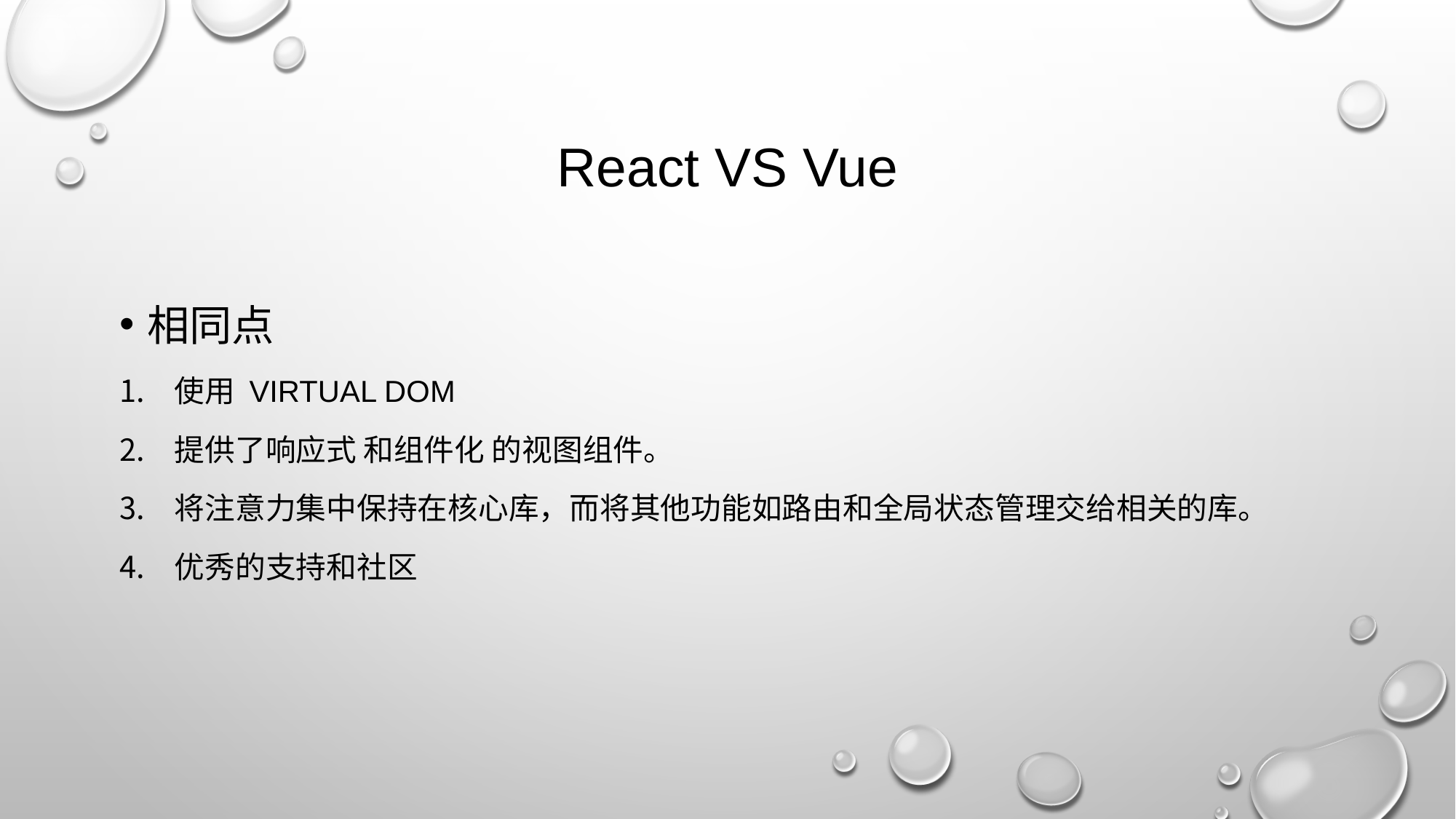

# React VS Vue
相同点
使用 Virtual DOM
提供了响应式 和组件化 的视图组件。
将注意力集中保持在核心库，而将其他功能如路由和全局状态管理交给相关的库。
优秀的支持和社区